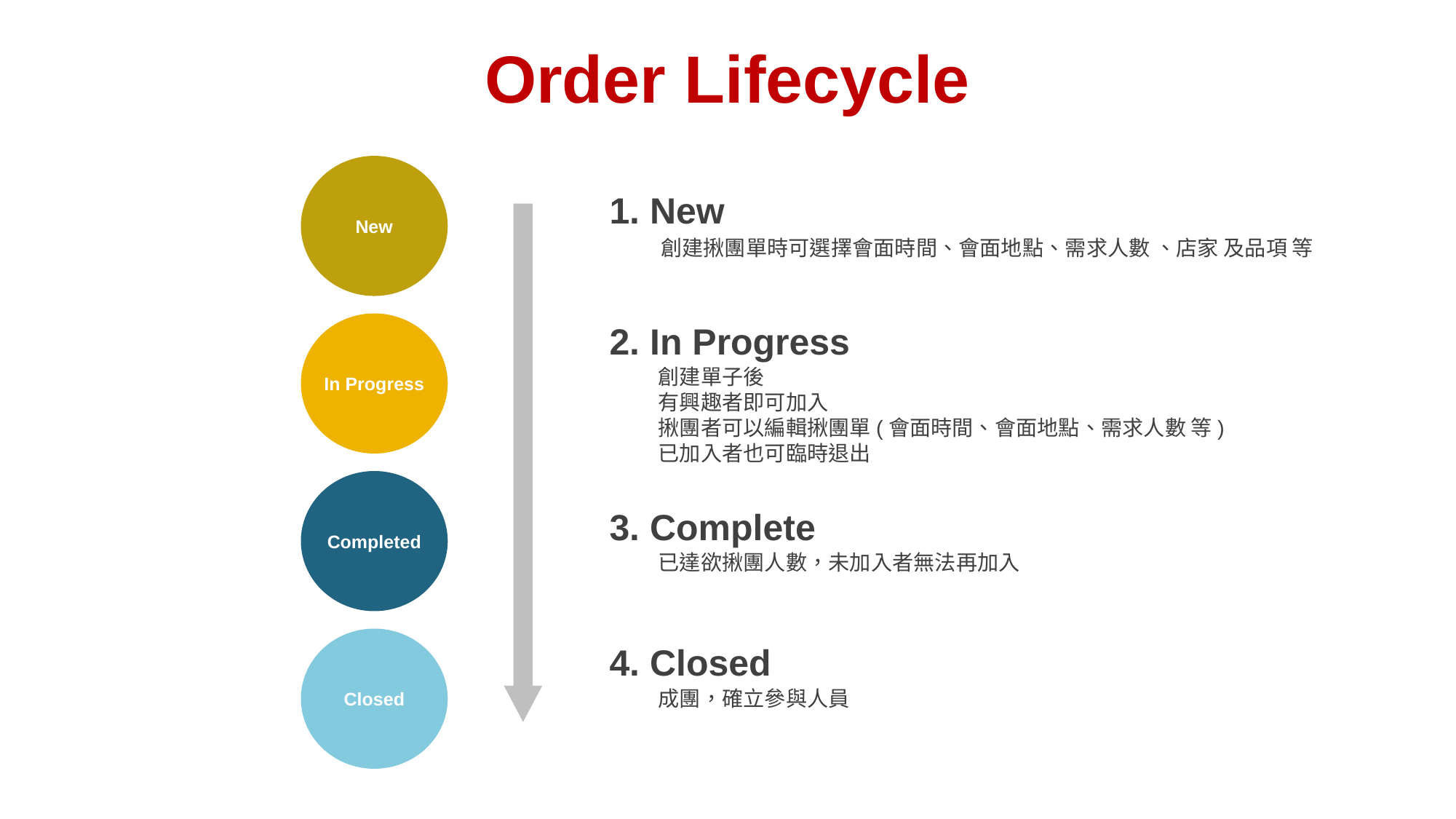

Order Lifecycle
New
1. New
創建揪團單時可選擇會面時間、會面地點、需求人數 、店家 及品項 等

In Progress
2. In Progress
創建單子後
有興趣者即可加入
揪團者可以編輯揪團單(會面時間、會面地點、需求人數 等)
已加入者也可臨時退出
Completed
3. Complete
已達欲揪團人數，未加入者無法再加入
Closed
4. Closed
成團，確立參與人員